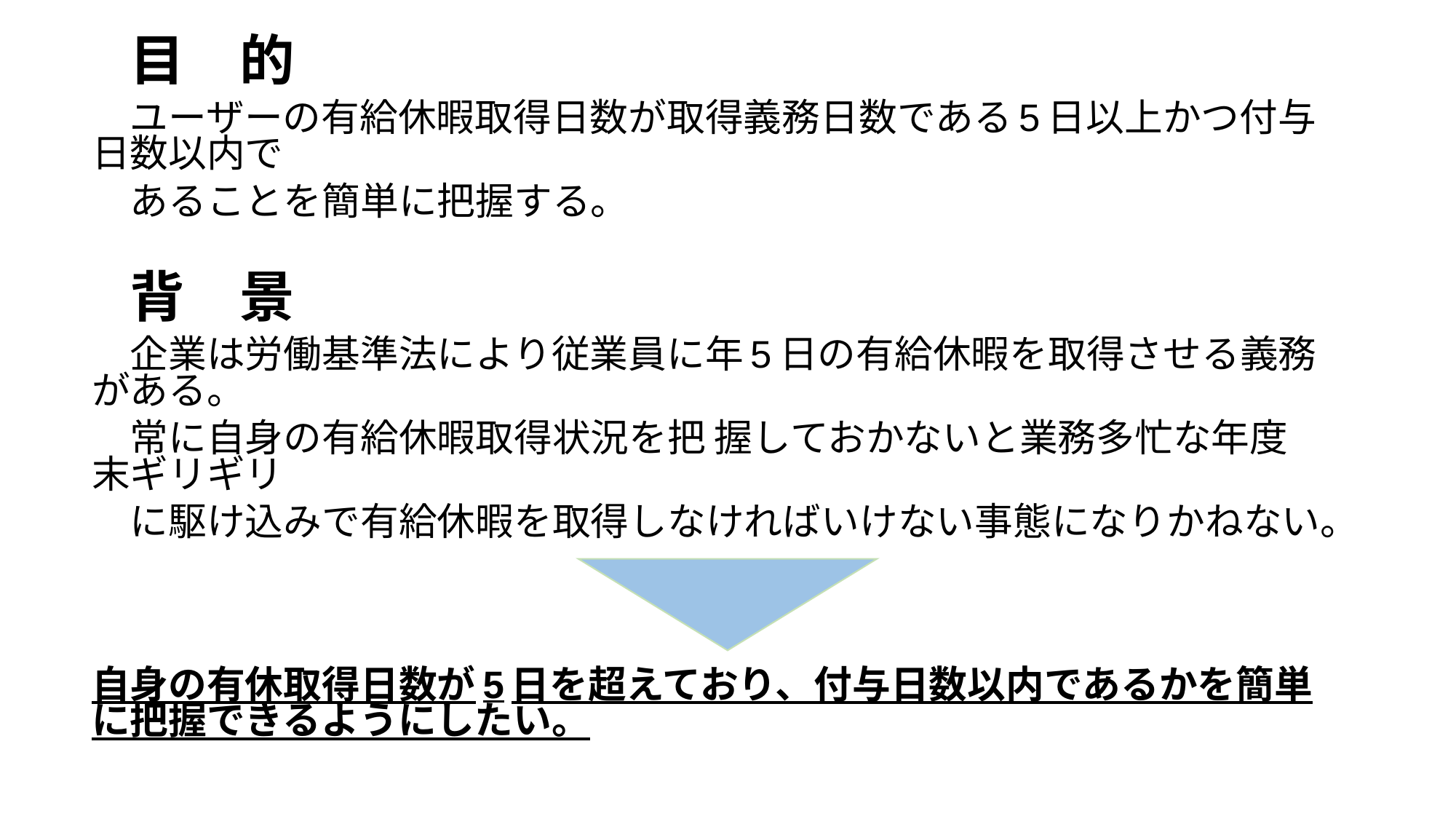

目　的
　ユーザーの有給休暇取得日数が取得義務日数である5日以上かつ付与日数以内で
　あることを簡単に把握する。

　背　景
　企業は労働基準法により従業員に年5日の有給休暇を取得させる義務がある。
　常に自身の有給休暇取得状況を把 握しておかないと業務多忙な年度末ギリギリ
　に駆け込みで有給休暇を取得しなければいけない事態になりかねない。

自身の有休取得日数が5日を超えており、付与日数以内であるかを簡単に把握できるようにしたい。